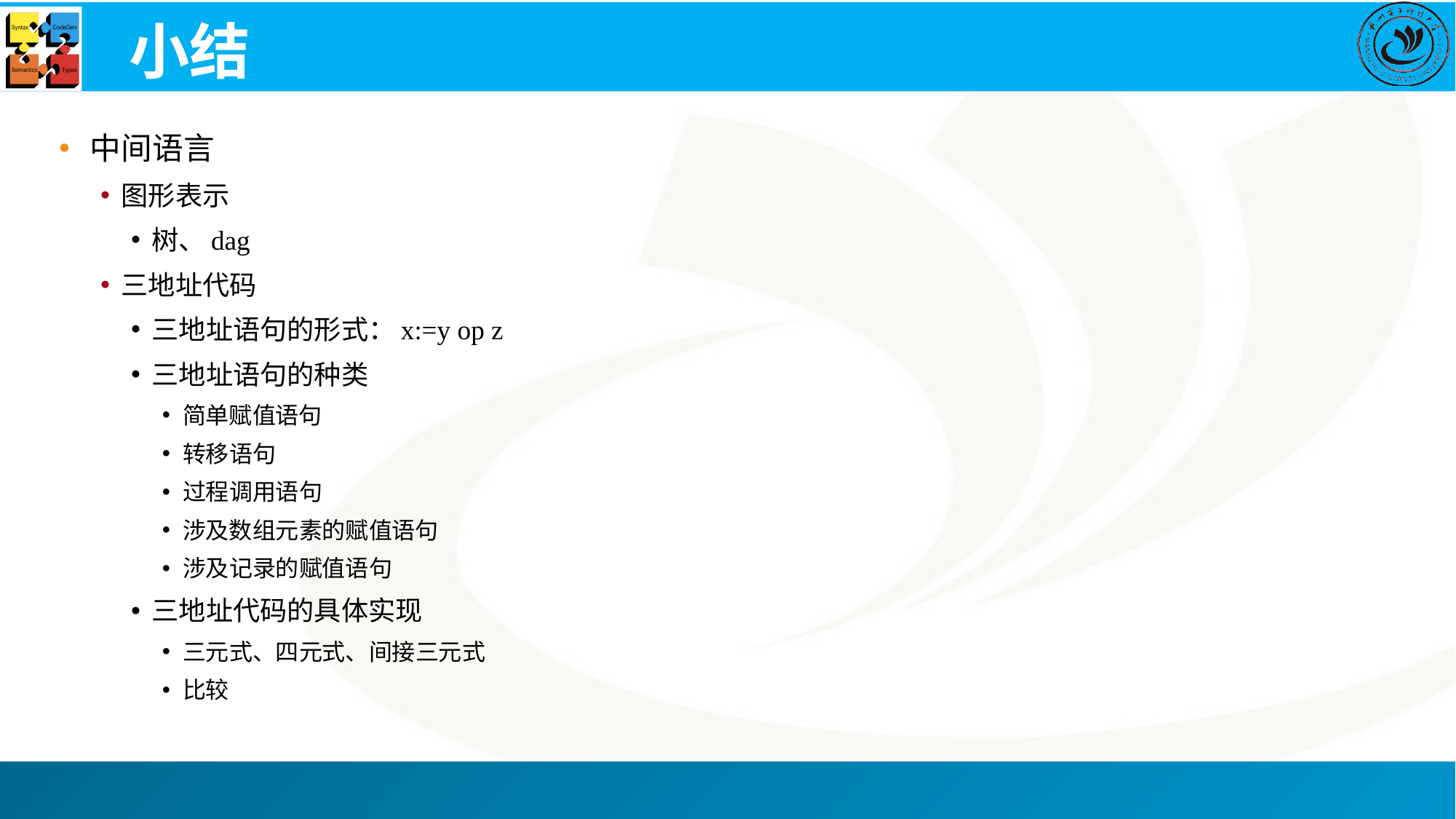

# 小结
中间语言
图形表示
树、dag
三地址代码
三地址语句的形式：x:=y op z
三地址语句的种类
简单赋值语句
转移语句
过程调用语句
涉及数组元素的赋值语句
涉及记录的赋值语句
三地址代码的具体实现
三元式、四元式、间接三元式
比较